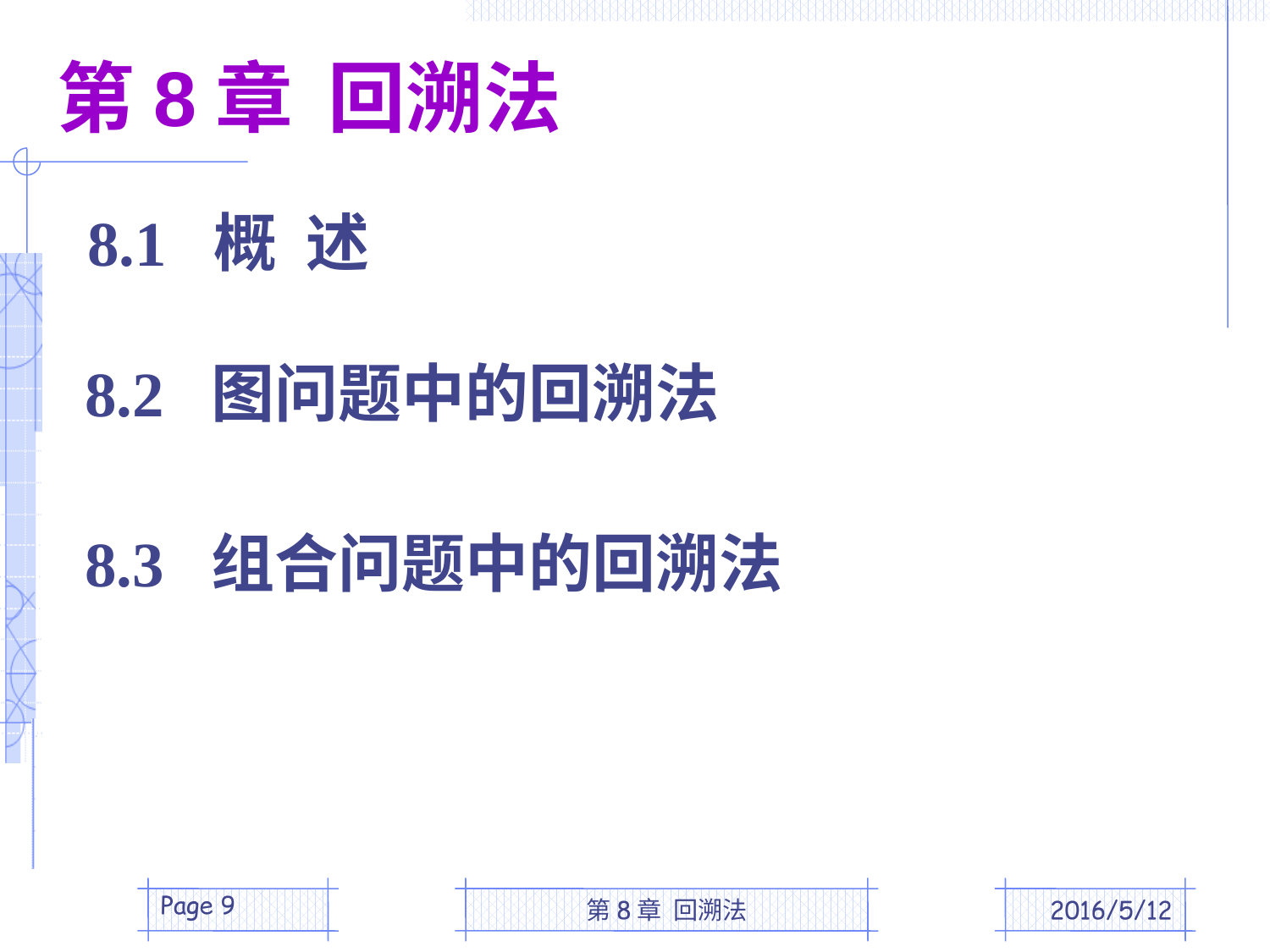

第8章  回溯法
8.1  概  述
8.2  图问题中的回溯法
8.3  组合问题中的回溯法
Page 9
第8章  回溯法
2016/5/12